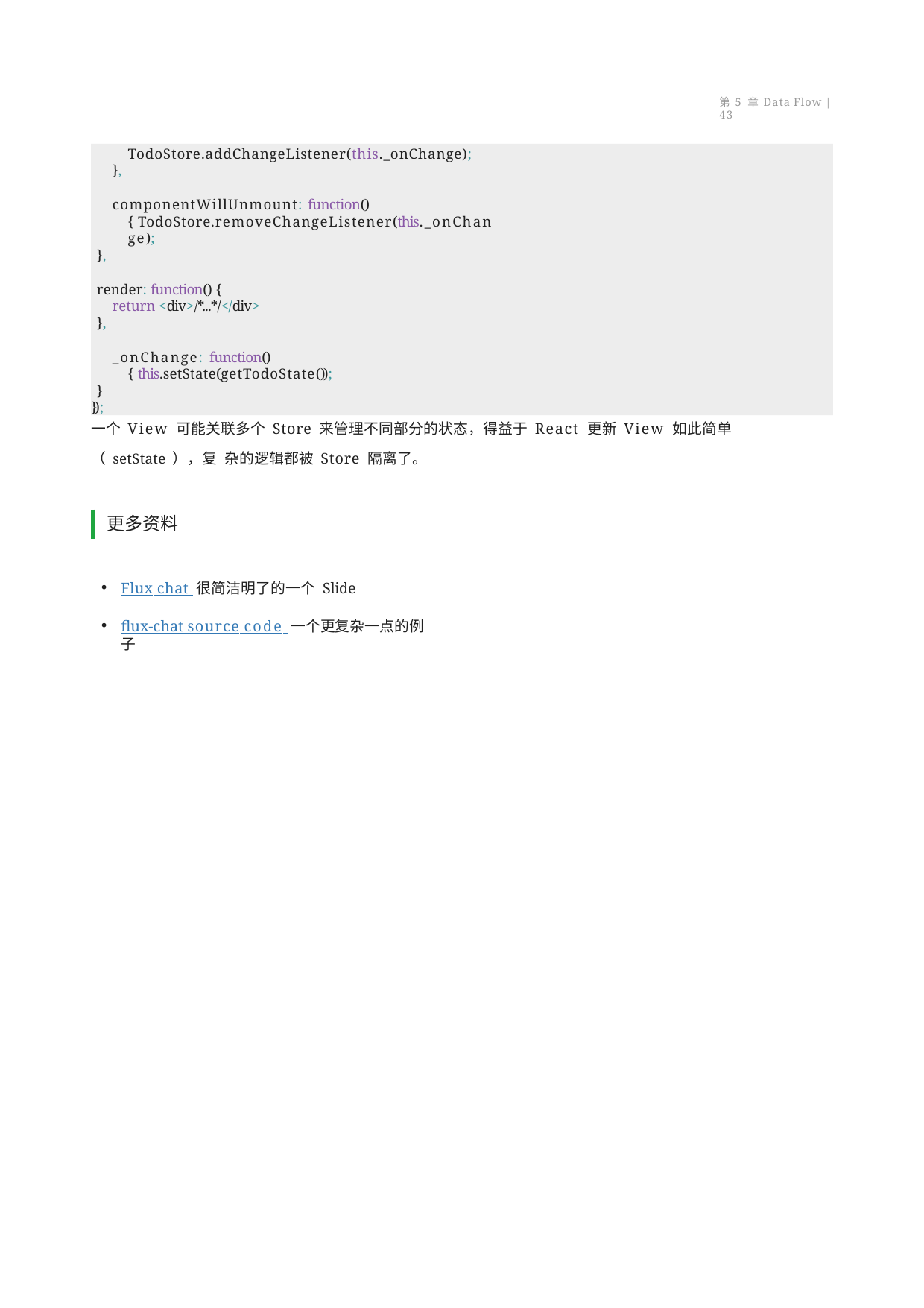

第 5 章 Data Flow | 43
TodoStore.addChangeListener(this._onChange);
},

componentWillUnmount: function() {  TodoStore.removeChangeListener(this._onChange);
},

render: function() {
return <div>/*...*/</div>
},

_onChange: function() {  this.setState(getTodoState());
}
});
一个 View 可能关联多个 Store 来管理不同部分的状态，得益于 React 更新 View 如此简单（ setState ），复  杂的逻辑都被 Store 隔离了。

更多资料
Flux chat 很简洁明了的一个 Slide

flux-chat source code 一个更复杂一点的例子